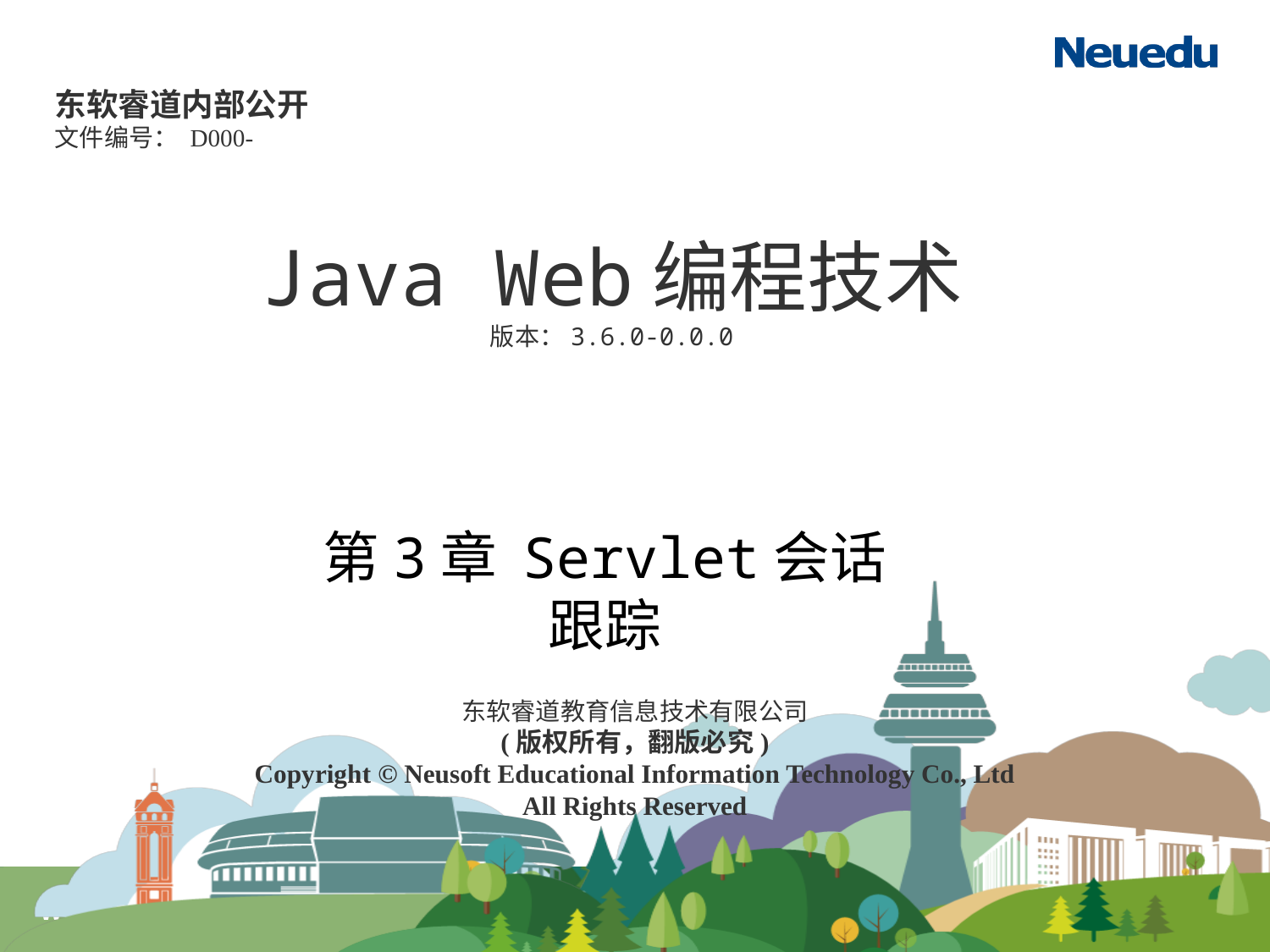

东软睿道内部公开
文件编号： D000-
Java Web编程技术
版本：3.6.0-0.0.0
第3章 Servlet会话跟踪
东软睿道教育信息技术有限公司
(版权所有，翻版必究)
Copyright © Neusoft Educational Information Technology Co., Ltd
All Rights Reserved